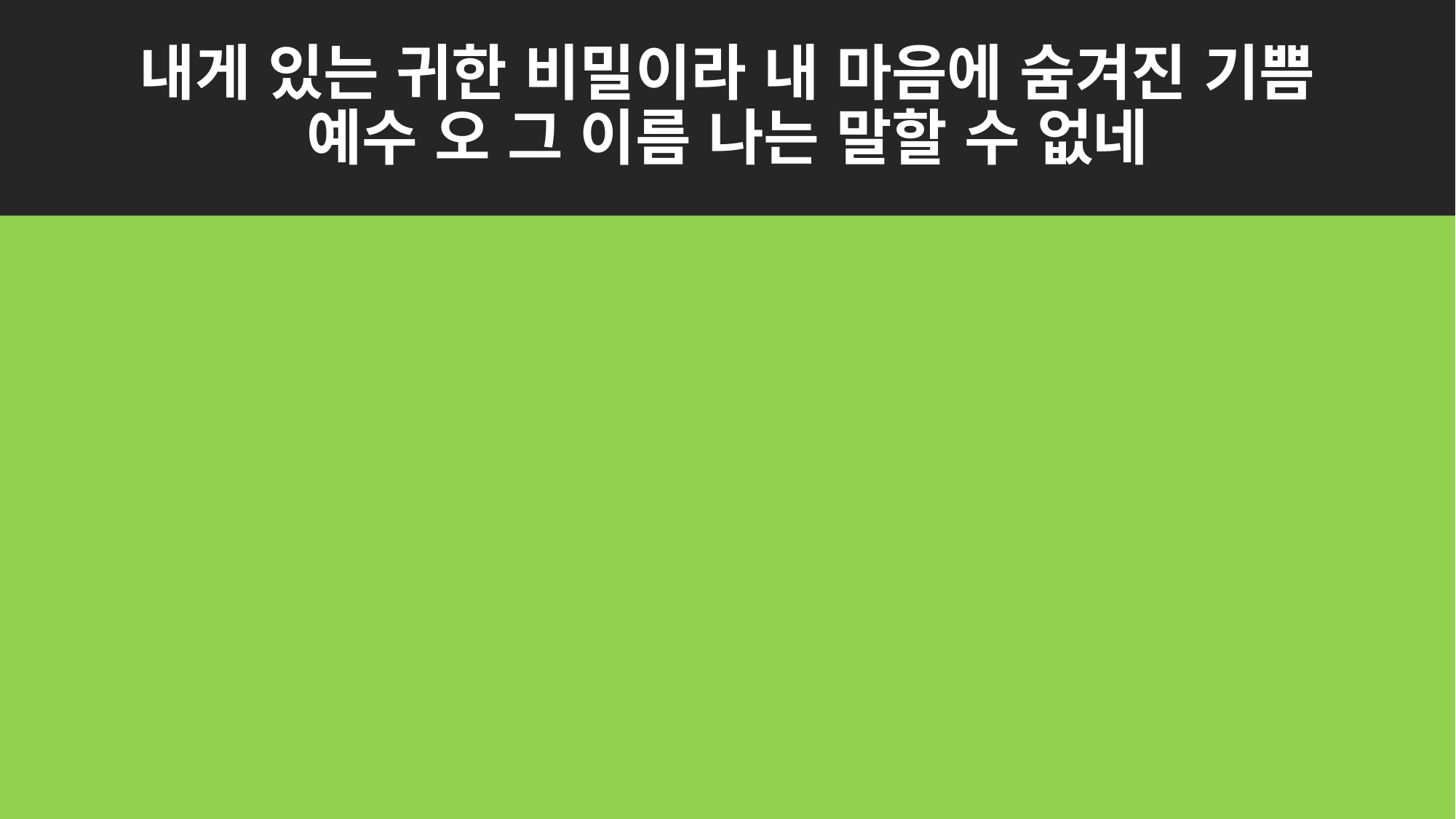

# 내게 있는 귀한 비밀이라 내 마음에 숨겨진 기쁨
예수 오 그 이름 나는 말할 수 없네